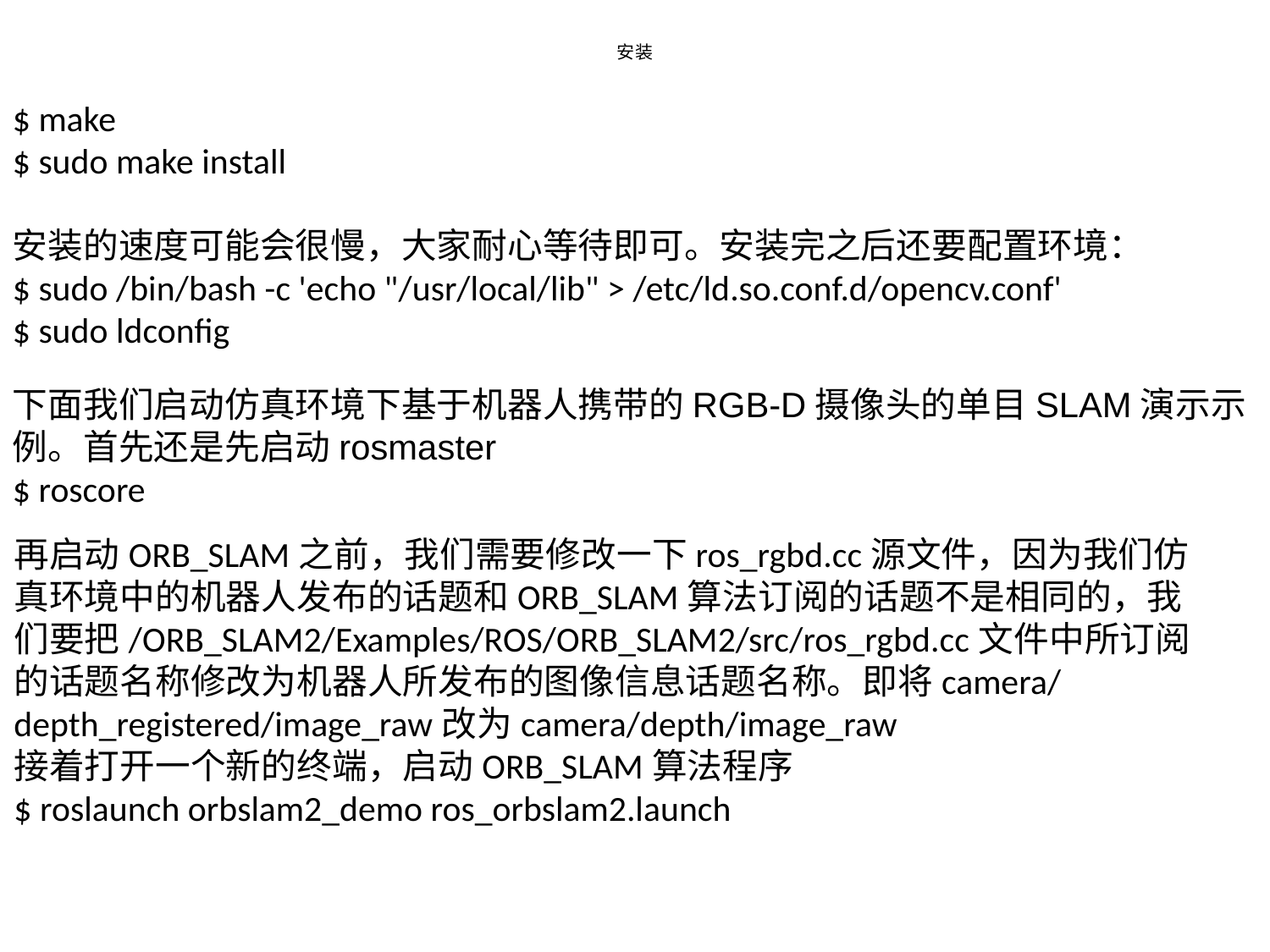

# 安装
$ make
$ sudo make install

安装的速度可能会很慢，大家耐心等待即可。安装完之后还要配置环境：
$ sudo /bin/bash -c 'echo "/usr/local/lib" > /etc/ld.so.conf.d/opencv.conf'
$ sudo ldconfig

下面我们启动仿真环境下基于机器人携带的RGB-D摄像头的单目SLAM演示示例。首先还是先启动rosmaster
$ roscore

再启动ORB_SLAM之前，我们需要修改一下ros_rgbd.cc源文件，因为我们仿真环境中的机器人发布的话题和ORB_SLAM算法订阅的话题不是相同的，我们要把/ORB_SLAM2/Examples/ROS/ORB_SLAM2/src/ros_rgbd.cc文件中所订阅的话题名称修改为机器人所发布的图像信息话题名称。即将camera/depth_registered/image_raw改为camera/depth/image_raw
接着打开一个新的终端，启动ORB_SLAM算法程序
$ roslaunch orbslam2_demo ros_orbslam2.launch